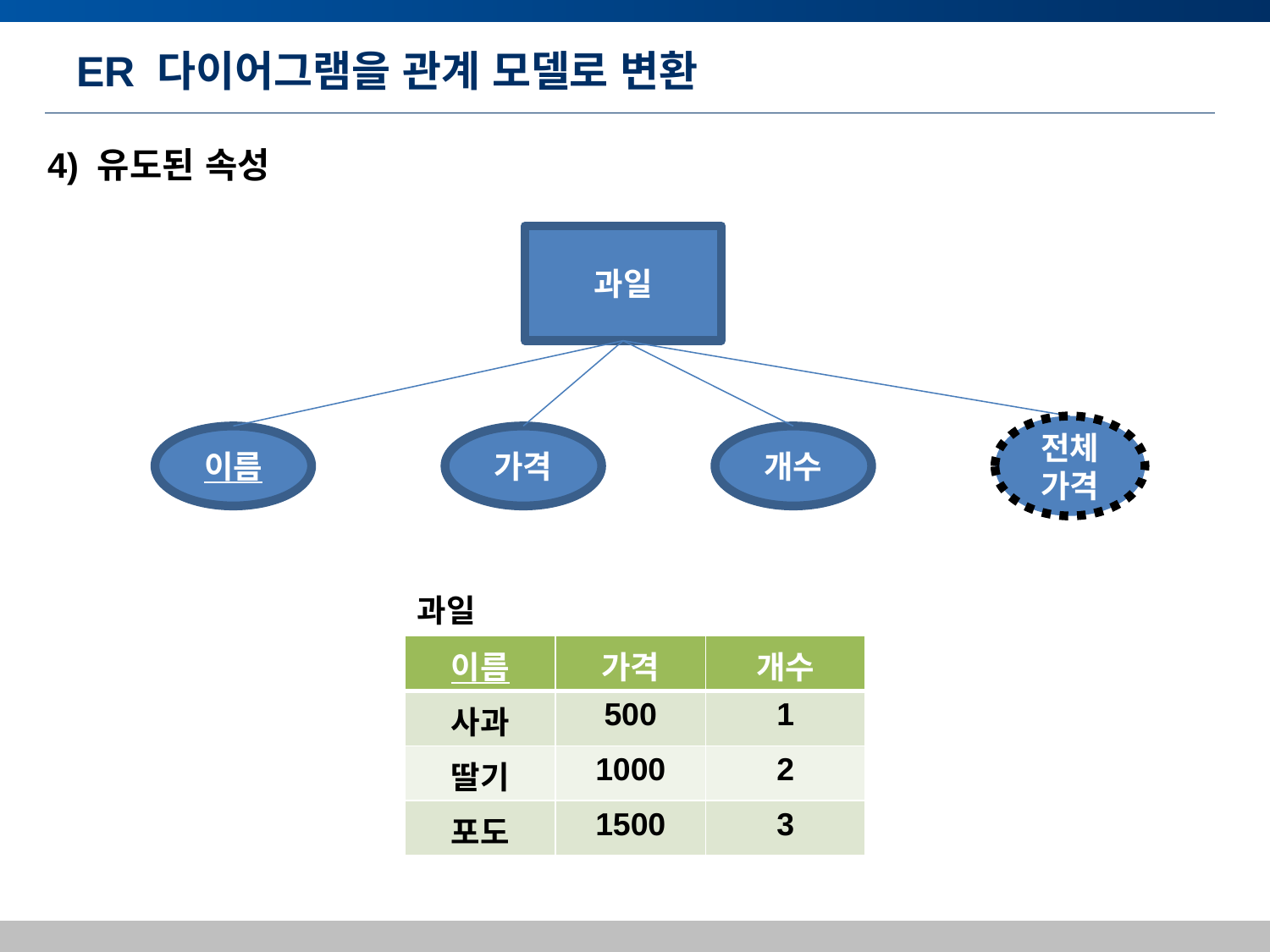

# ER 다이어그램을 관계 모델로 변환
4) 유도된 속성
과일
전체 가격
이름
가격
개수
과일
| 이름 | 가격 | 개수 |
| --- | --- | --- |
| 사과 | 500 | 1 |
| 딸기 | 1000 | 2 |
| 포도 | 1500 | 3 |